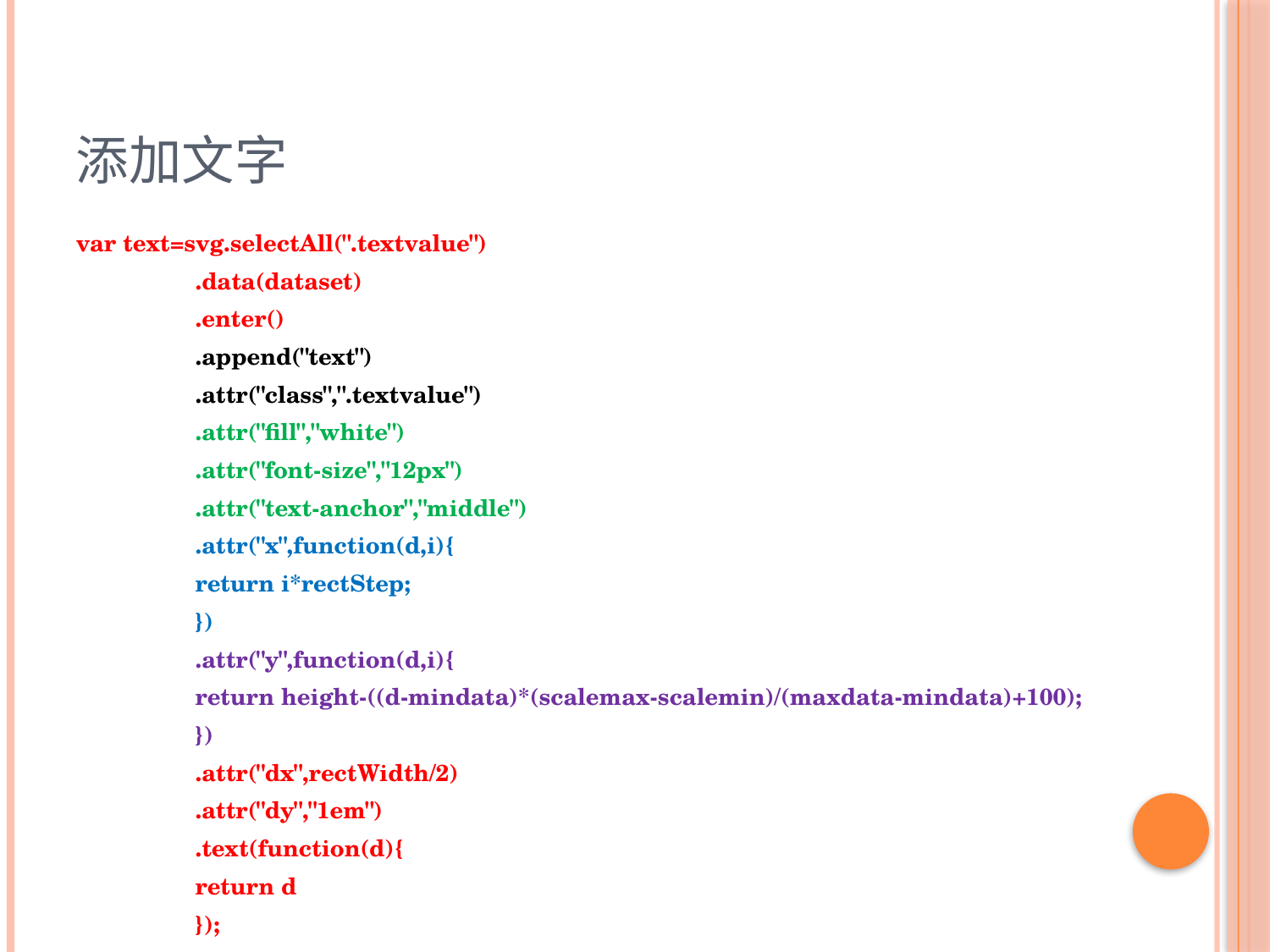

# 添加文字
var text=svg.selectAll(".textvalue")
	.data(dataset)
	.enter()
	.append("text")
	.attr("class",".textvalue")
	.attr("fill","white")
	.attr("font-size","12px")
	.attr("text-anchor","middle")
	.attr("x",function(d,i){
		return i*rectStep;
	})
	.attr("y",function(d,i){
	return height-((d-mindata)*(scalemax-scalemin)/(maxdata-mindata)+100);
	})
	.attr("dx",rectWidth/2)
	.attr("dy","1em")
	.text(function(d){
		return d
	});